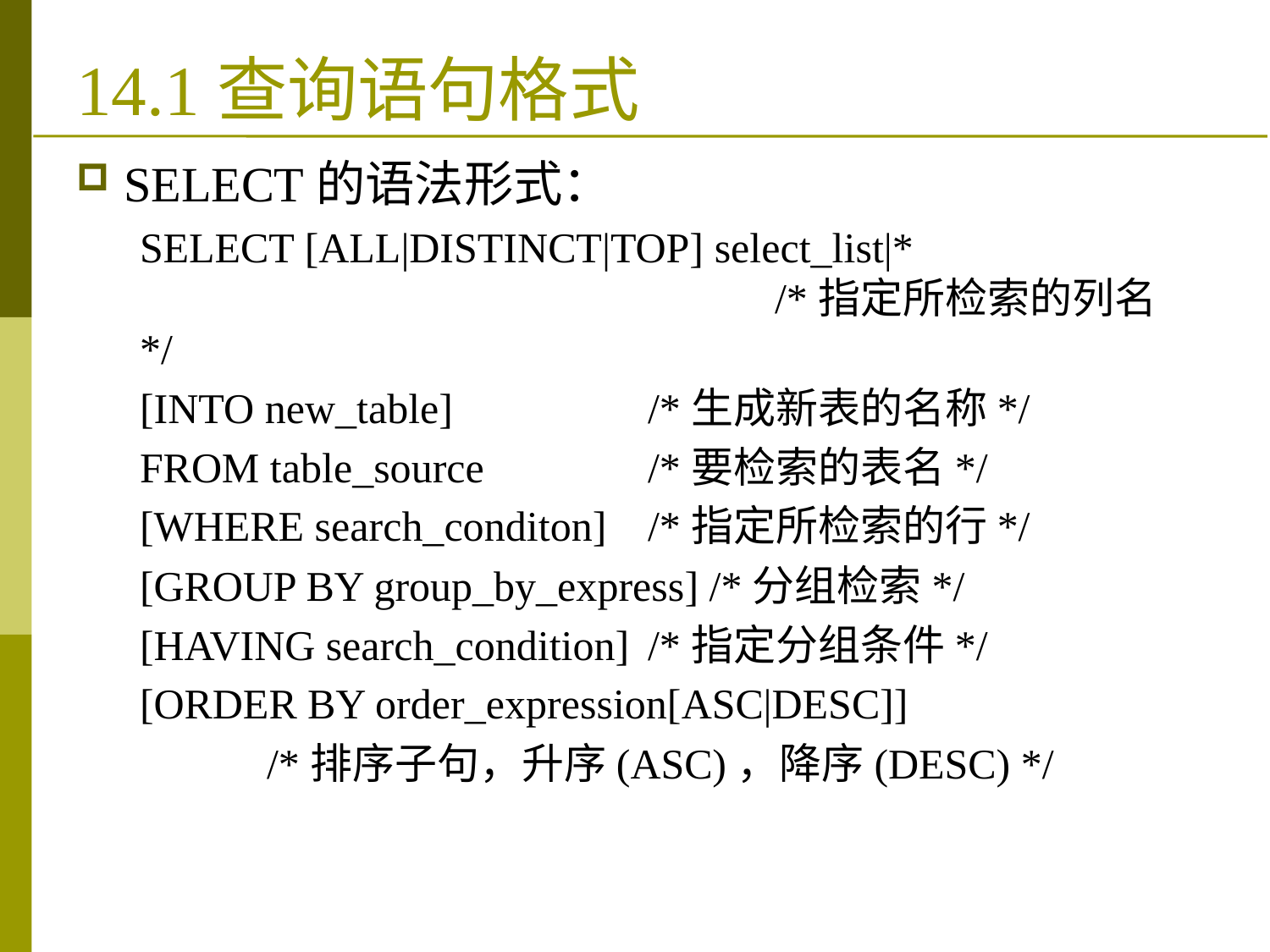

# 14.1查询语句格式
SELECT的语法形式：
SELECT [ALL|DISTINCT|TOP] select_list|*           						/*指定所检索的列名*/
[INTO new_table] 	      	/*生成新表的名称*/
FROM table_source          	/*要检索的表名*/
[WHERE search_conditon] 	/*指定所检索的行*/
[GROUP BY group_by_express] /*分组检索*/
[HAVING search_condition]	/*指定分组条件*/
[ORDER BY order_expression[ASC|DESC]]
	/*排序子句，升序(ASC)，降序(DESC) */